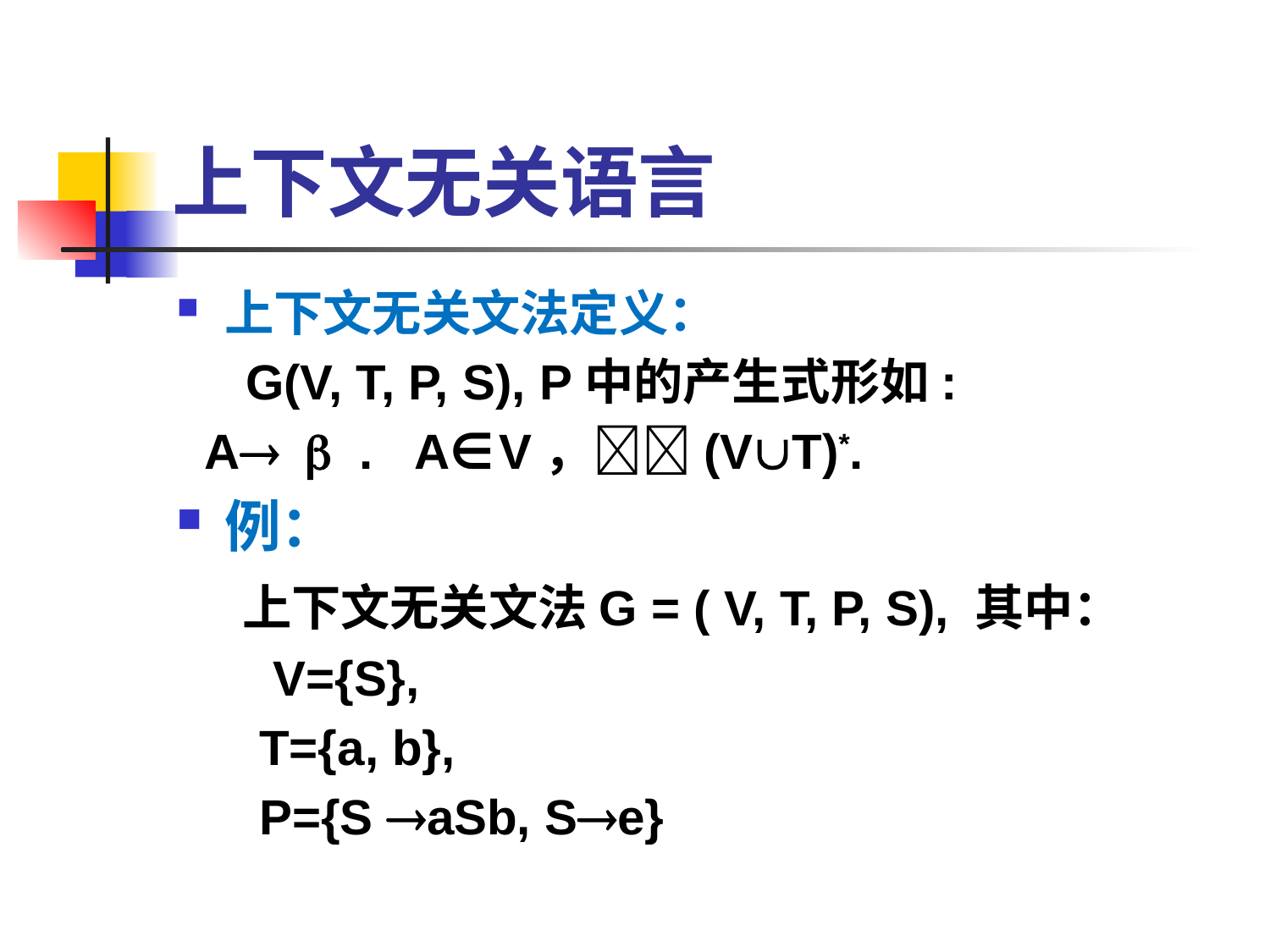

# 上下文无关语言

上下文无关文法定义：
     G(V, T, P, S), P中的产生式形如:
  A→ β  .   A∈V，β∈(V∪T)*.
例：
    上下文无关文法G = ( V, T, P, S), 其中：
       V={S},
      T={a, b},
      P={S →aSb, S→e}